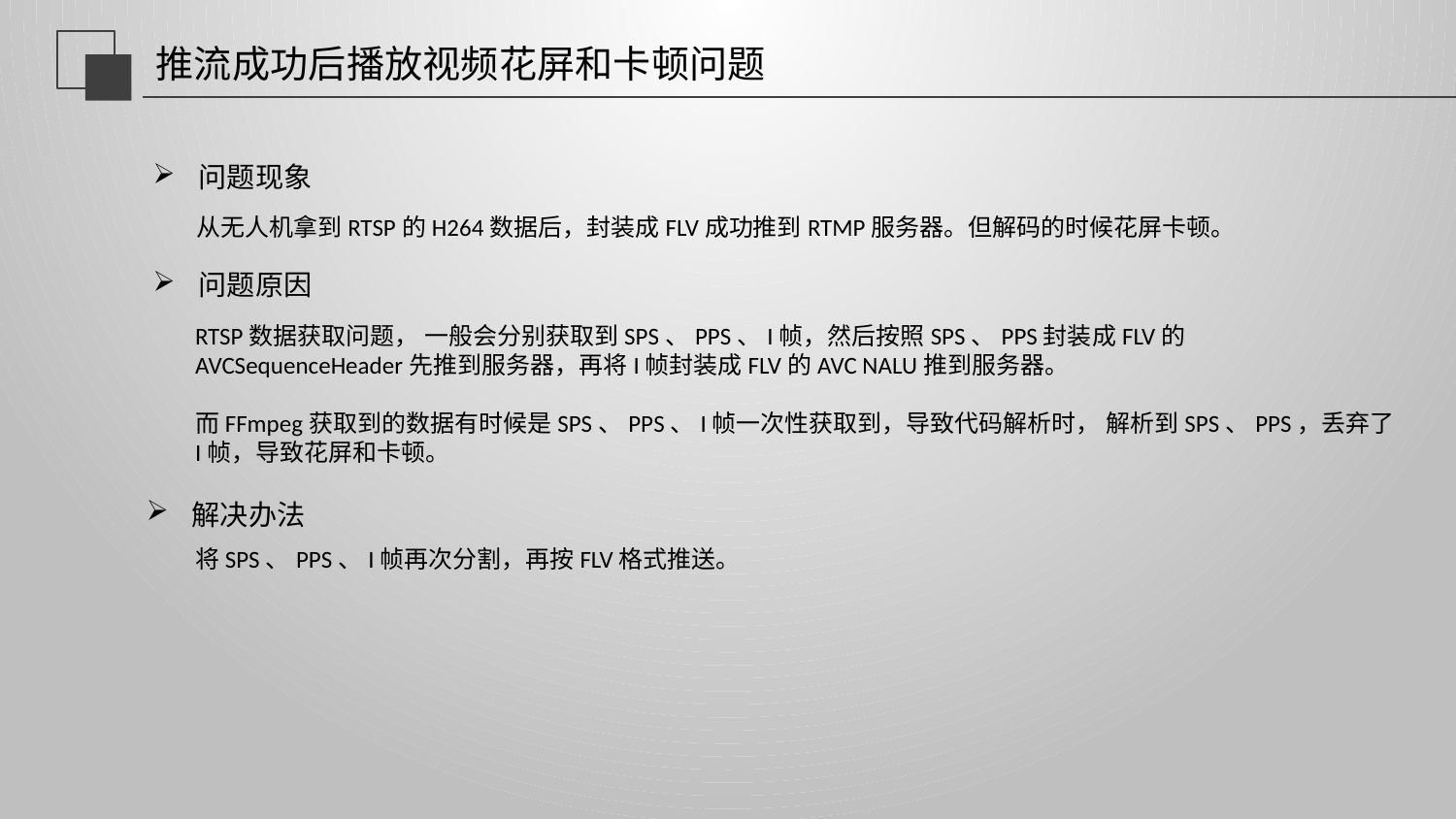

# 推流成功后播放视频花屏和卡顿问题
问题现象
从无人机拿到RTSP的H264数据后，封装成FLV成功推到RTMP服务器。但解码的时候花屏卡顿。
问题原因

RTSP数据获取问题， 一般会分别获取到SPS、PPS、I帧，然后按照SPS、PPS封装成FLV的AVCSequenceHeader先推到服务器，再将I帧封装成FLV的AVC NALU推到服务器。

而FFmpeg获取到的数据有时候是SPS、PPS、I帧一次性获取到，导致代码解析时， 解析到SPS、PPS，丢弃了I帧，导致花屏和卡顿。
解决办法

将SPS、PPS、I帧再次分割，再按FLV格式推送。